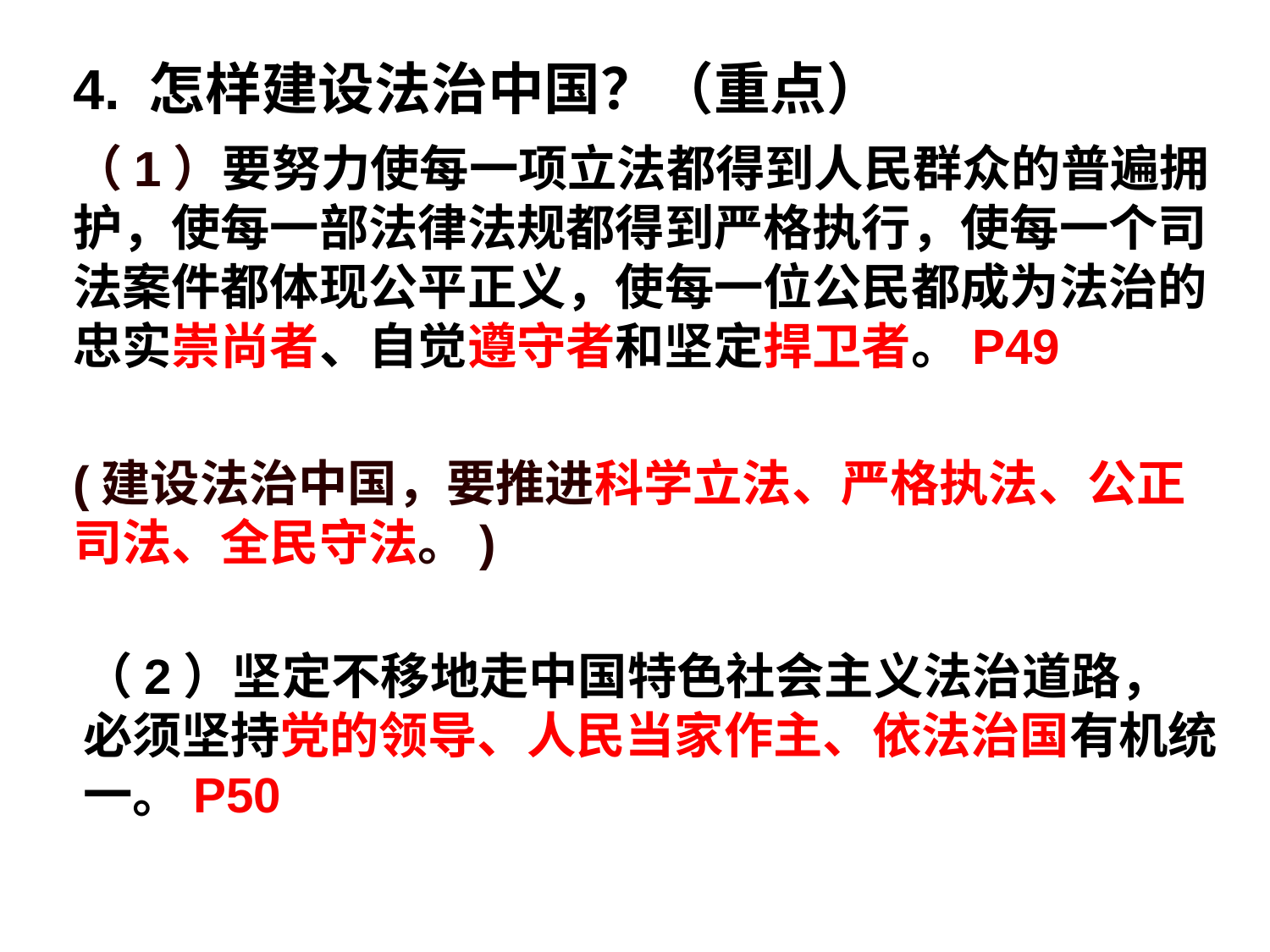

4. 怎样建设法治中国？（重点）
（1）要努力使每一项立法都得到人民群众的普遍拥护，使每一部法律法规都得到严格执行，使每一个司法案件都体现公平正义，使每一位公民都成为法治的忠实崇尚者、自觉遵守者和坚定捍卫者。P49
(建设法治中国，要推进科学立法、严格执法、公正司法、全民守法。)
（2）坚定不移地走中国特色社会主义法治道路，必须坚持党的领导、人民当家作主、依法治国有机统一。P50